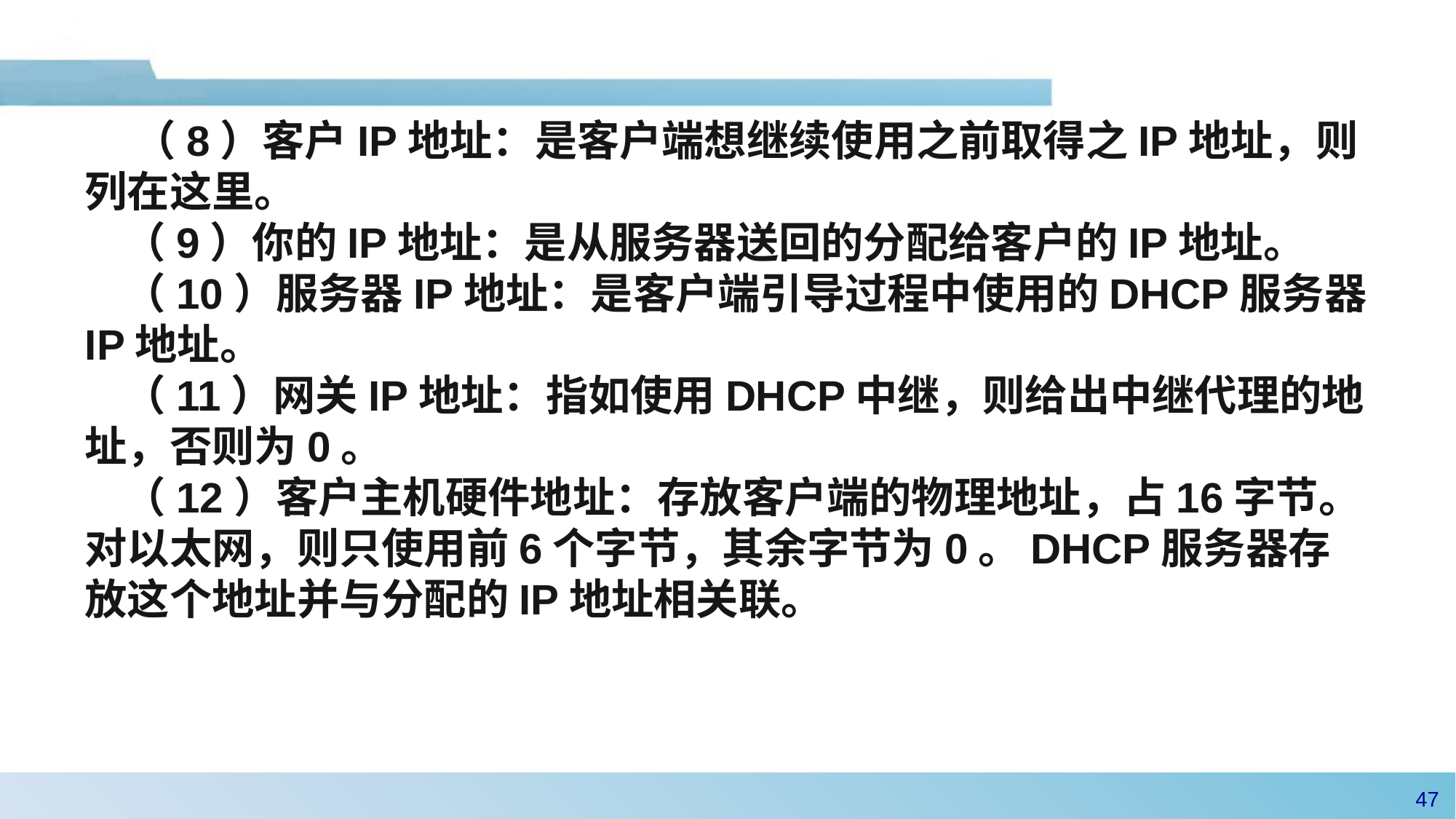

（8）客户IP地址：是客户端想继续使用之前取得之IP地址，则列在这里。
    （9）你的IP地址：是从服务器送回的分配给客户的IP地址。
    （10）服务器IP地址：是客户端引导过程中使用的DHCP服务器IP地址。
    （11）网关IP地址：指如使用DHCP中继，则给出中继代理的地址，否则为0。
    （12）客户主机硬件地址：存放客户端的物理地址，占16字节。对以太网，则只使用前6个字节，其余字节为0。DHCP服务器存放这个地址并与分配的IP地址相关联。
47